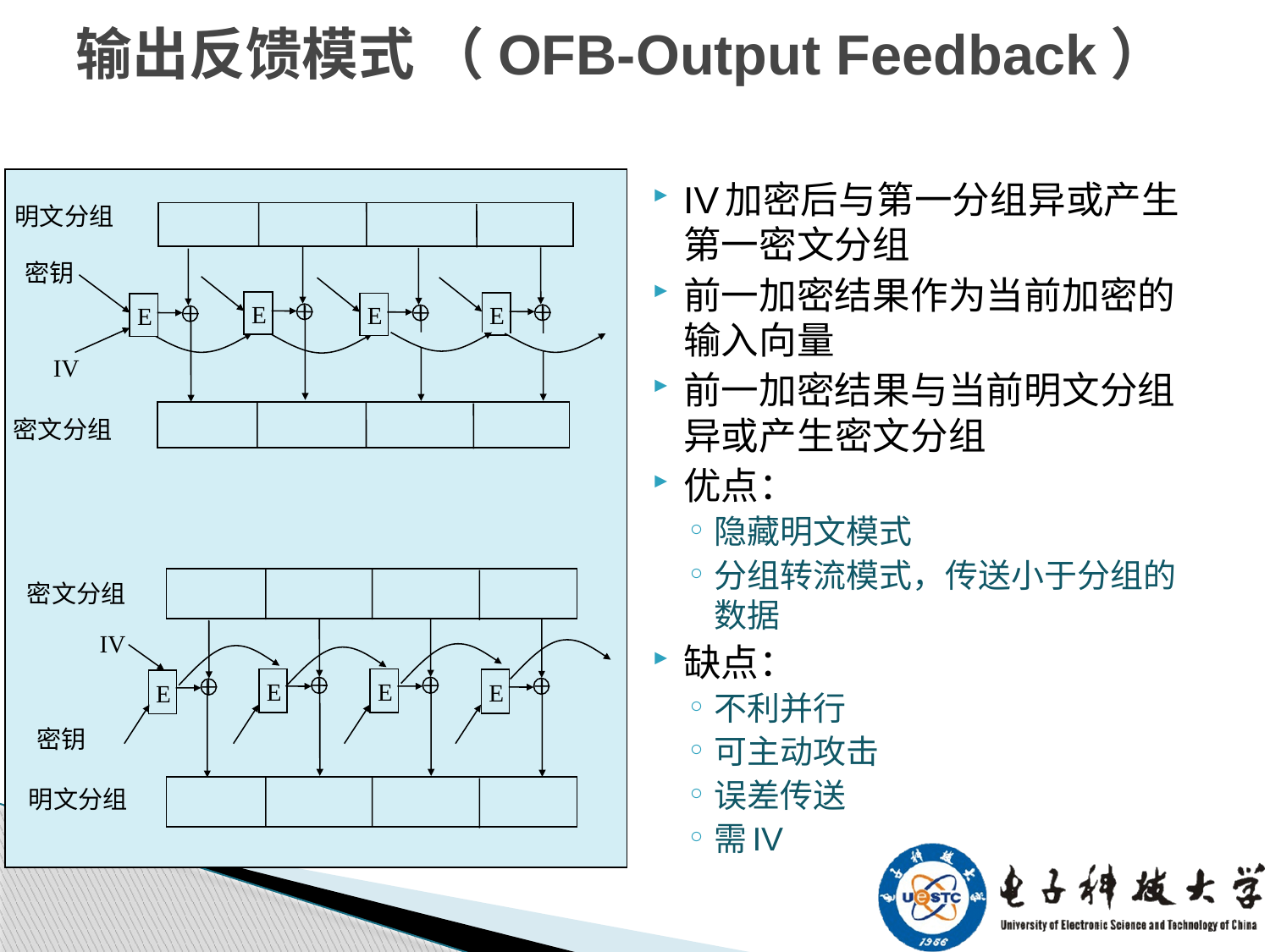

# 输出反馈模式 （OFB-Output Feedback）

IV加密后与第一分组异或产生第一密文分组
前一加密结果作为当前加密的输入向量
前一加密结果与当前明文分组异或产生密文分组
优点：
隐藏明文模式
分组转流模式，传送小于分组的数据
缺点：
不利并行
可主动攻击
误差传送
需IV
明文分组

密钥

E
E
E
E

IV

密文分组

密文分组

E

E

E

E

密钥

明文分组
IV